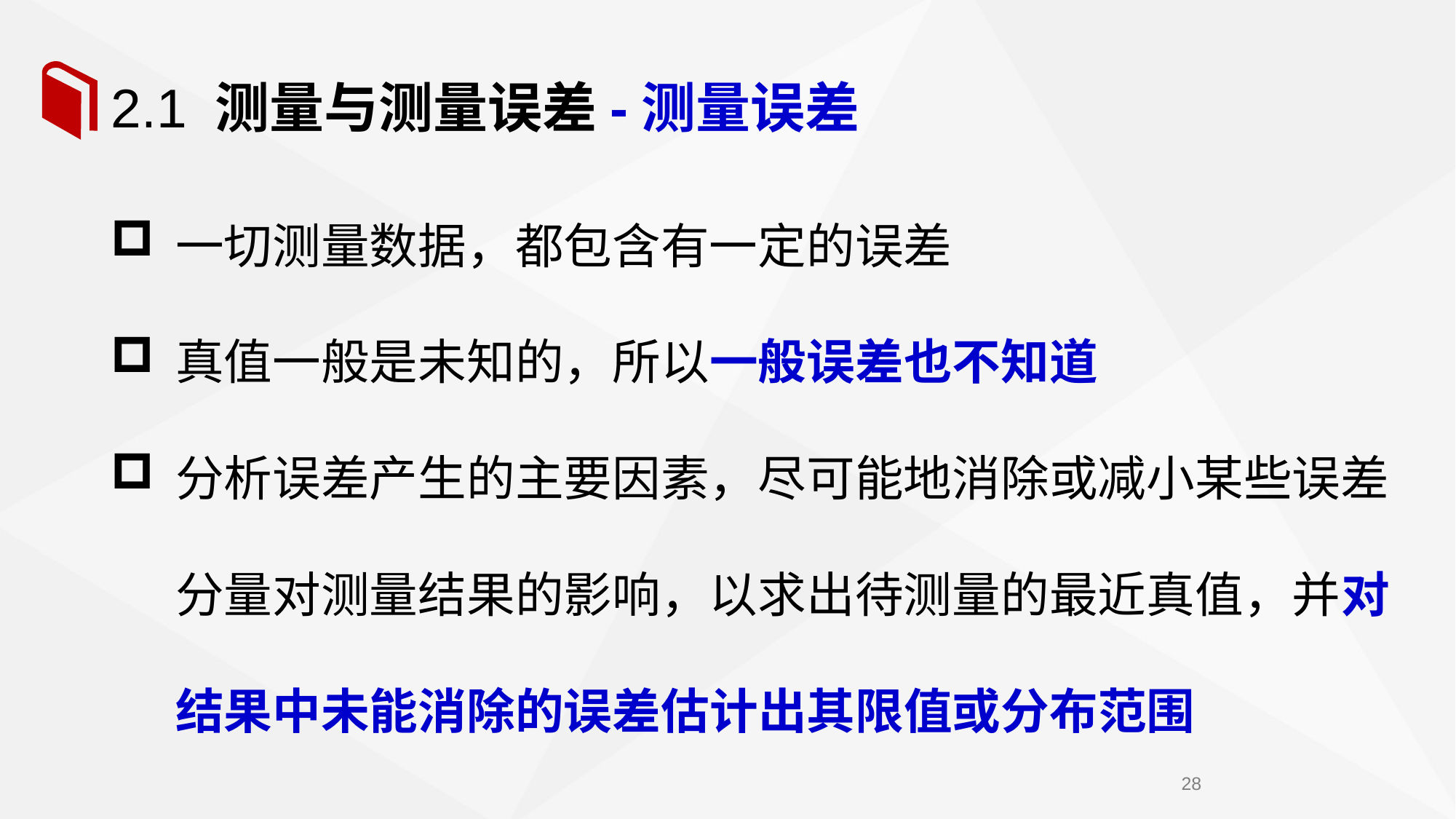

# 2.1 测量与测量误差-测量误差
一切测量数据，都包含有一定的误差
真值一般是未知的，所以一般误差也不知道
分析误差产生的主要因素，尽可能地消除或减小某些误差分量对测量结果的影响，以求出待测量的最近真值，并对结果中未能消除的误差估计出其限值或分布范围
28